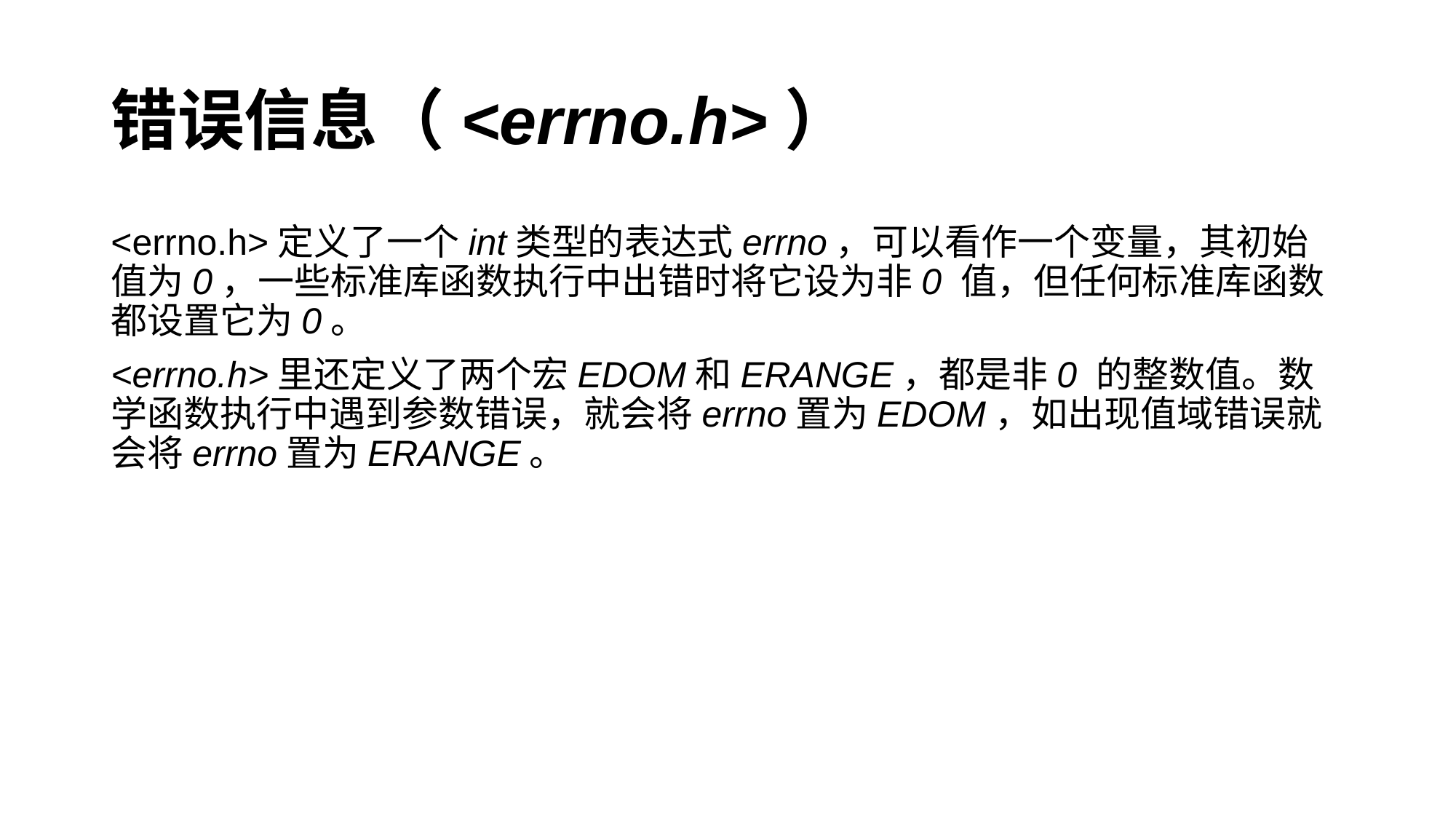

# 错误信息（<errno.h>）
<errno.h>定义了一个int类型的表达式errno，可以看作一个变量，其初始值为0，一些标准库函数执行中出错时将它设为非0 值，但任何标准库函数都设置它为0。
<errno.h>里还定义了两个宏EDOM和ERANGE，都是非0 的整数值。数学函数执行中遇到参数错误，就会将errno置为EDOM，如出现值域错误就会将errno置为ERANGE。